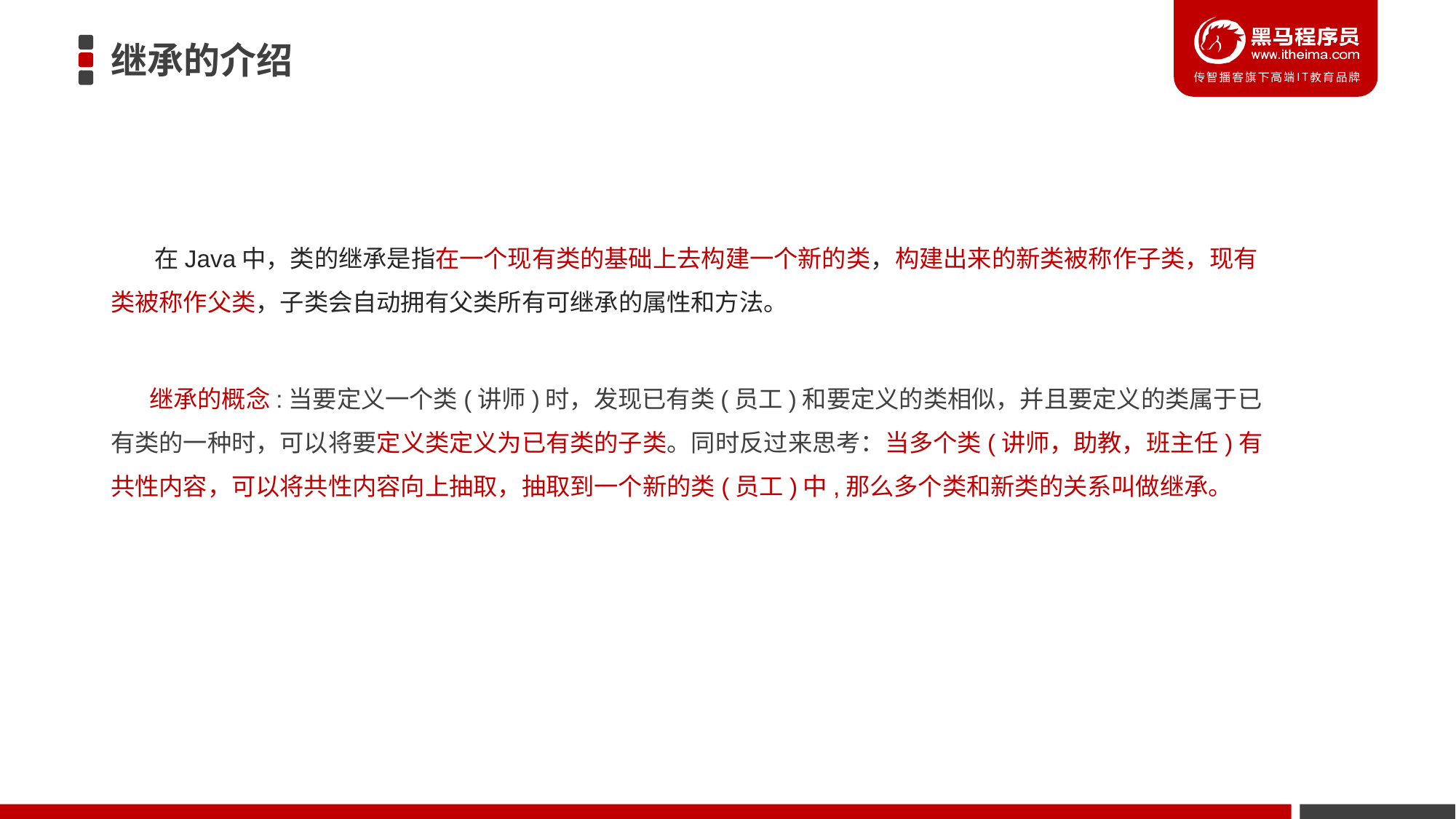

# 继承的介绍
       在Java中，类的继承是指在一个现有类的基础上去构建一个新的类，构建出来的新类被称作子类，现有类被称作父类，子类会自动拥有父类所有可继承的属性和方法。

      继承的概念:当要定义一个类(讲师)时，发现已有类(员工)和要定义的类相似，并且要定义的类属于已有类的一种时，可以将要定义类定义为已有类的子类。同时反过来思考：当多个类(讲师，助教，班主任)有共性内容，可以将共性内容向上抽取，抽取到一个新的类(员工)中,那么多个类和新类的关系叫做继承。